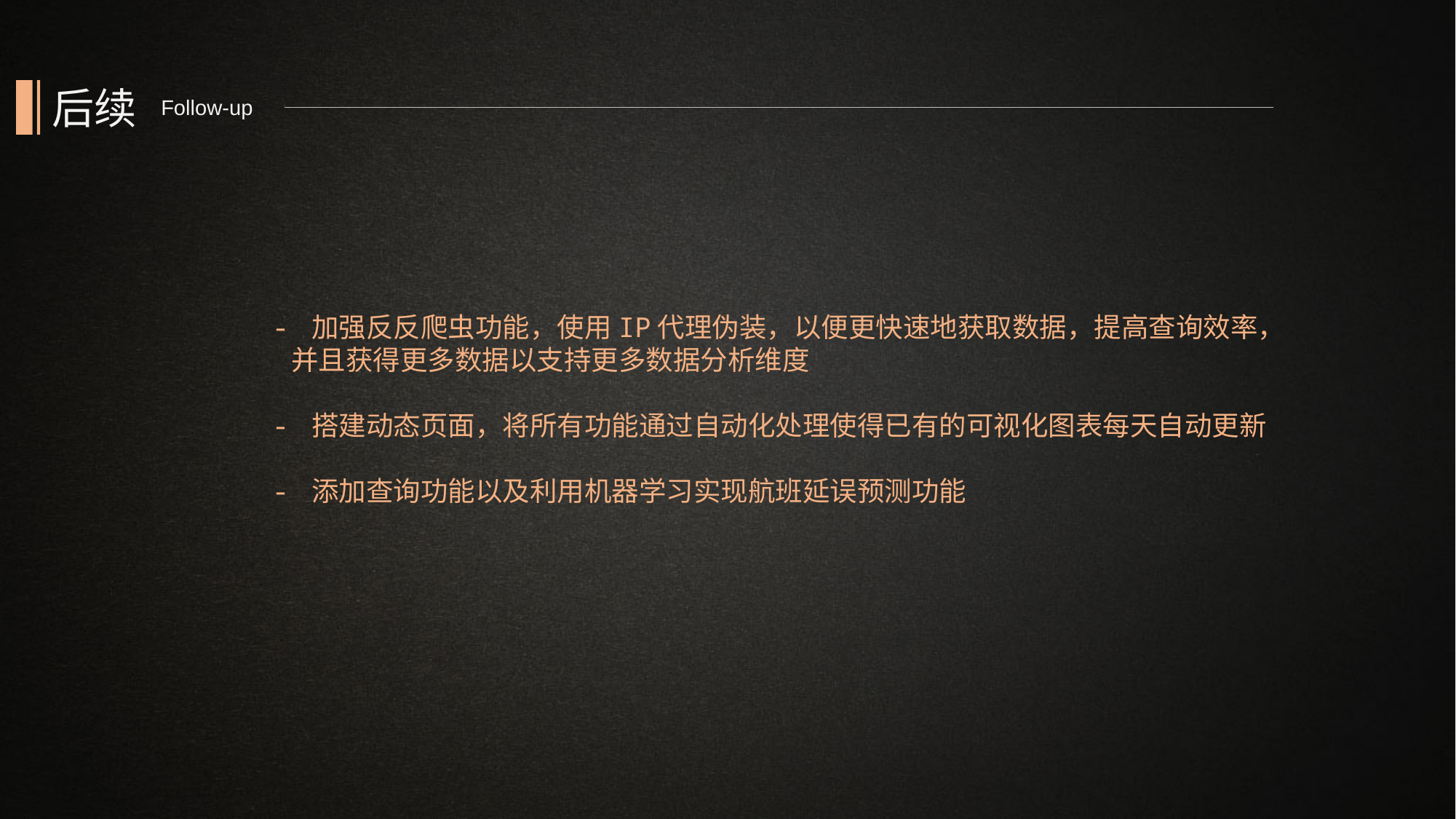

后续
Follow-up

- 加强反反爬虫功能，使用IP代理伪装，以便更快速地获取数据，提高查询效率，
  并且获得更多数据以支持更多数据分析维度

- 搭建动态页面，将所有功能通过自动化处理使得已有的可视化图表每天自动更新

- 添加查询功能以及利用机器学习实现航班延误预测功能